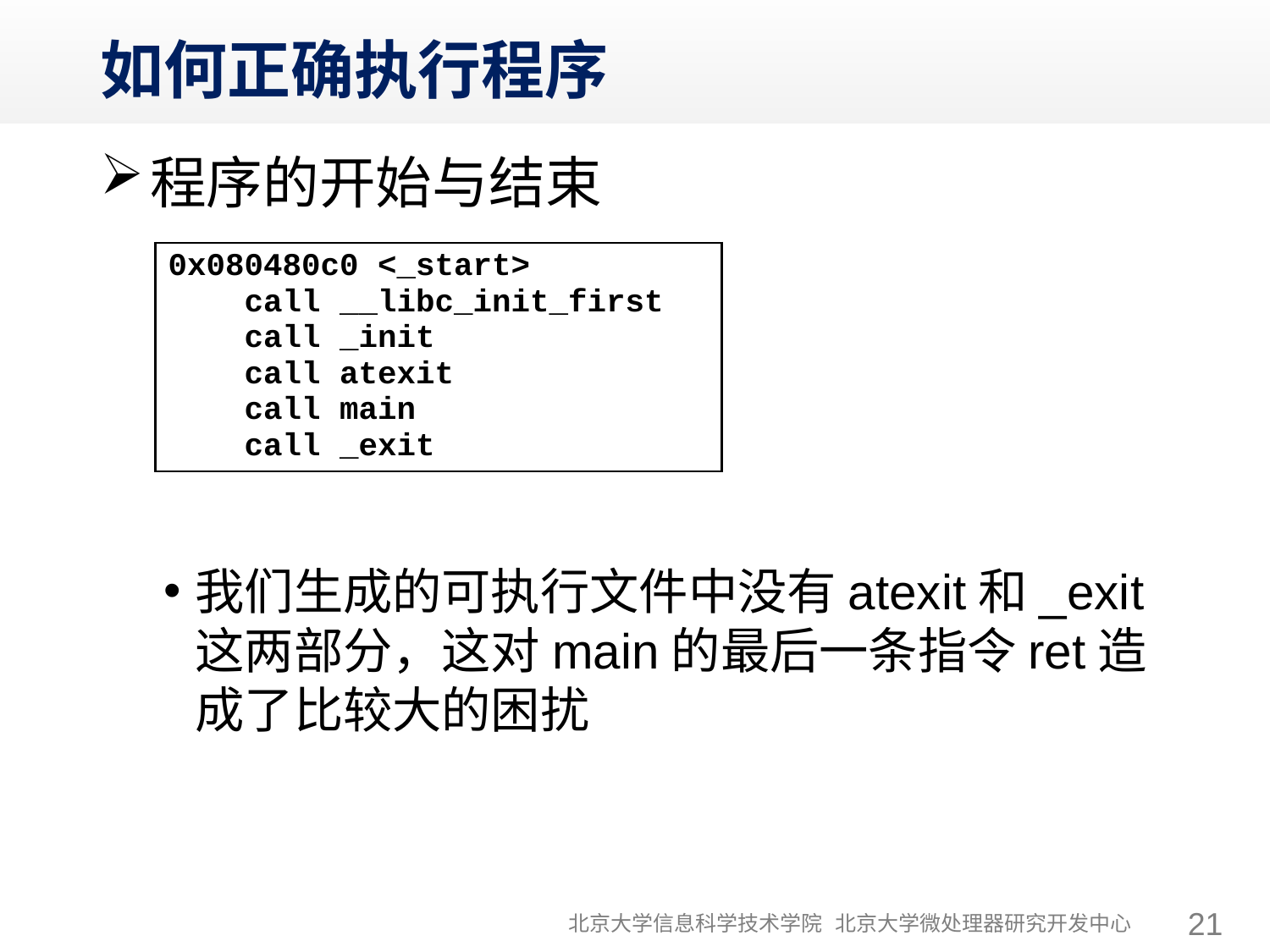

# 如何正确执行程序
程序的开始与结束

我们生成的可执行文件中没有atexit和_exit这两部分，这对main的最后一条指令ret造成了比较大的困扰
| 0x080480c0 <\_start> call \_\_libc\_init\_first call \_init call atexit call main call \_exit |
| --- |
北京大学信息科学技术学院  北京大学微处理器研究开发中心
21